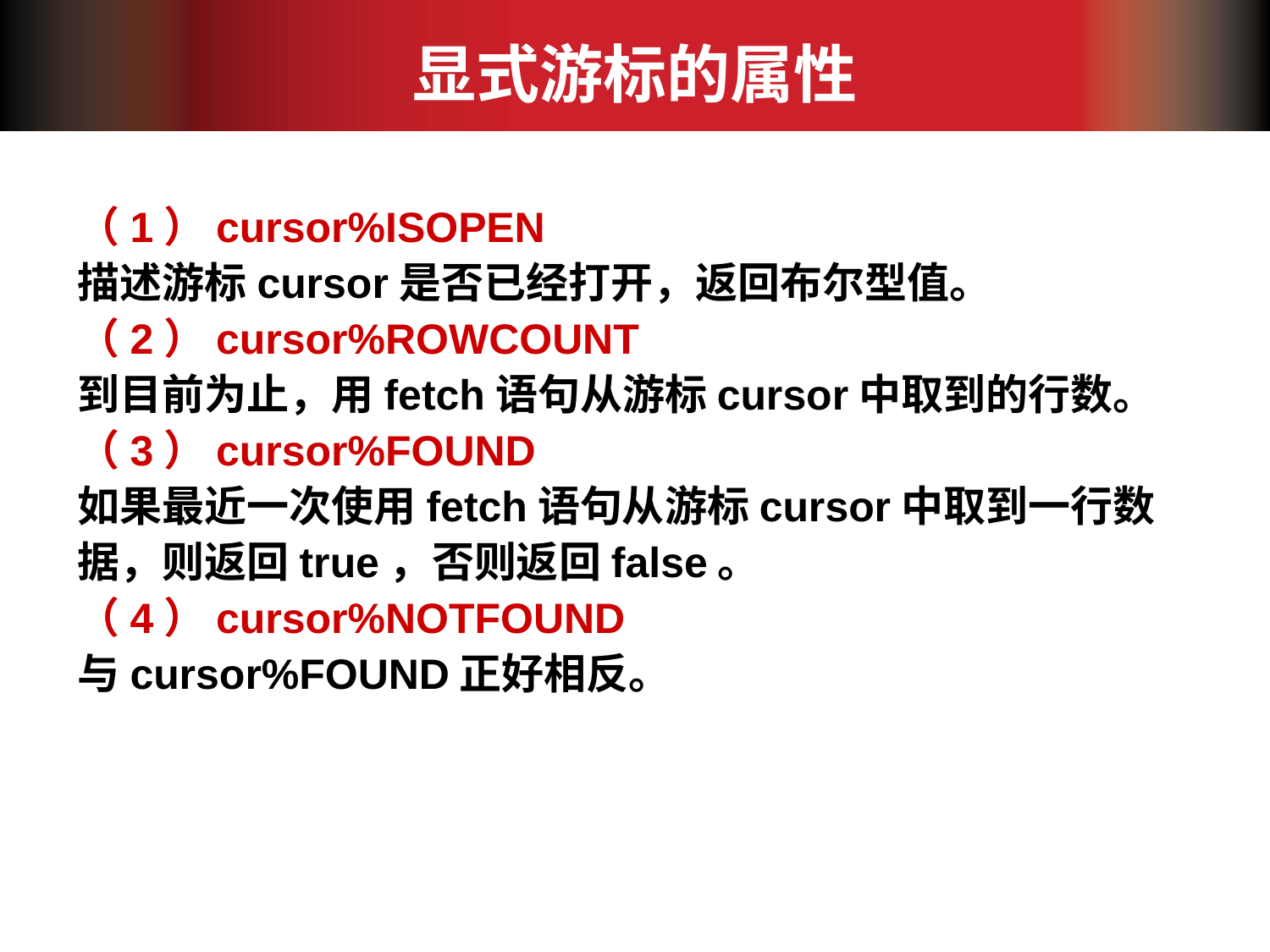

# 显式游标的属性
（1）cursor%ISOPEN
描述游标cursor是否已经打开，返回布尔型值。
（2）cursor%ROWCOUNT
到目前为止，用fetch语句从游标cursor中取到的行数。
（3）cursor%FOUND
如果最近一次使用fetch语句从游标cursor中取到一行数据，则返回true，否则返回false。
（4）cursor%NOTFOUND
与cursor%FOUND正好相反。